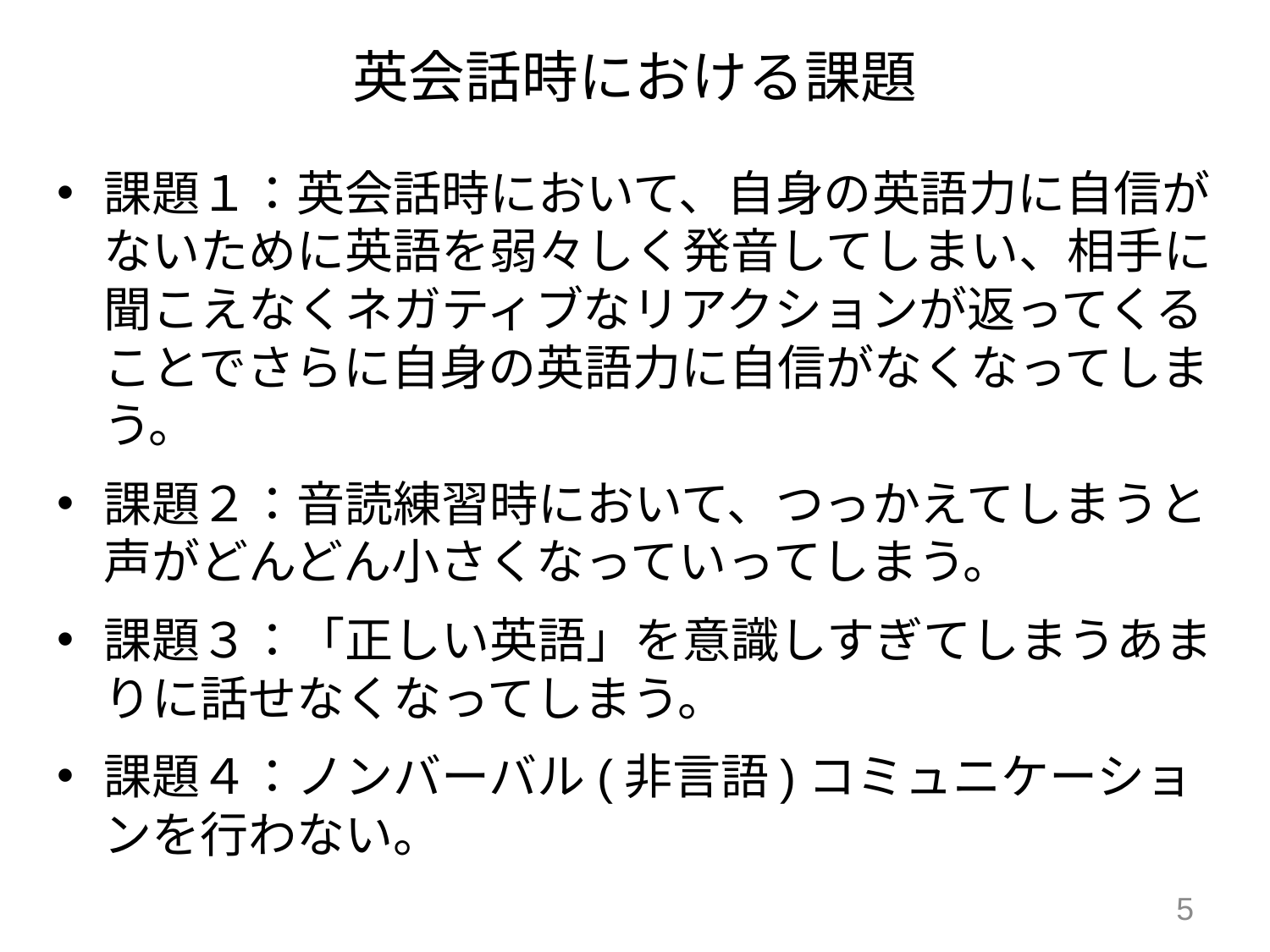

# 英会話時における課題
課題１：英会話時において、自身の英語力に自信がないために英語を弱々しく発音してしまい、相手に聞こえなくネガティブなリアクションが返ってくることでさらに自身の英語力に自信がなくなってしまう。
課題２：音読練習時において、つっかえてしまうと声がどんどん小さくなっていってしまう。
課題３：「正しい英語」を意識しすぎてしまうあまりに話せなくなってしまう。
課題４：ノンバーバル(非言語)コミュニケーションを行わない。
5